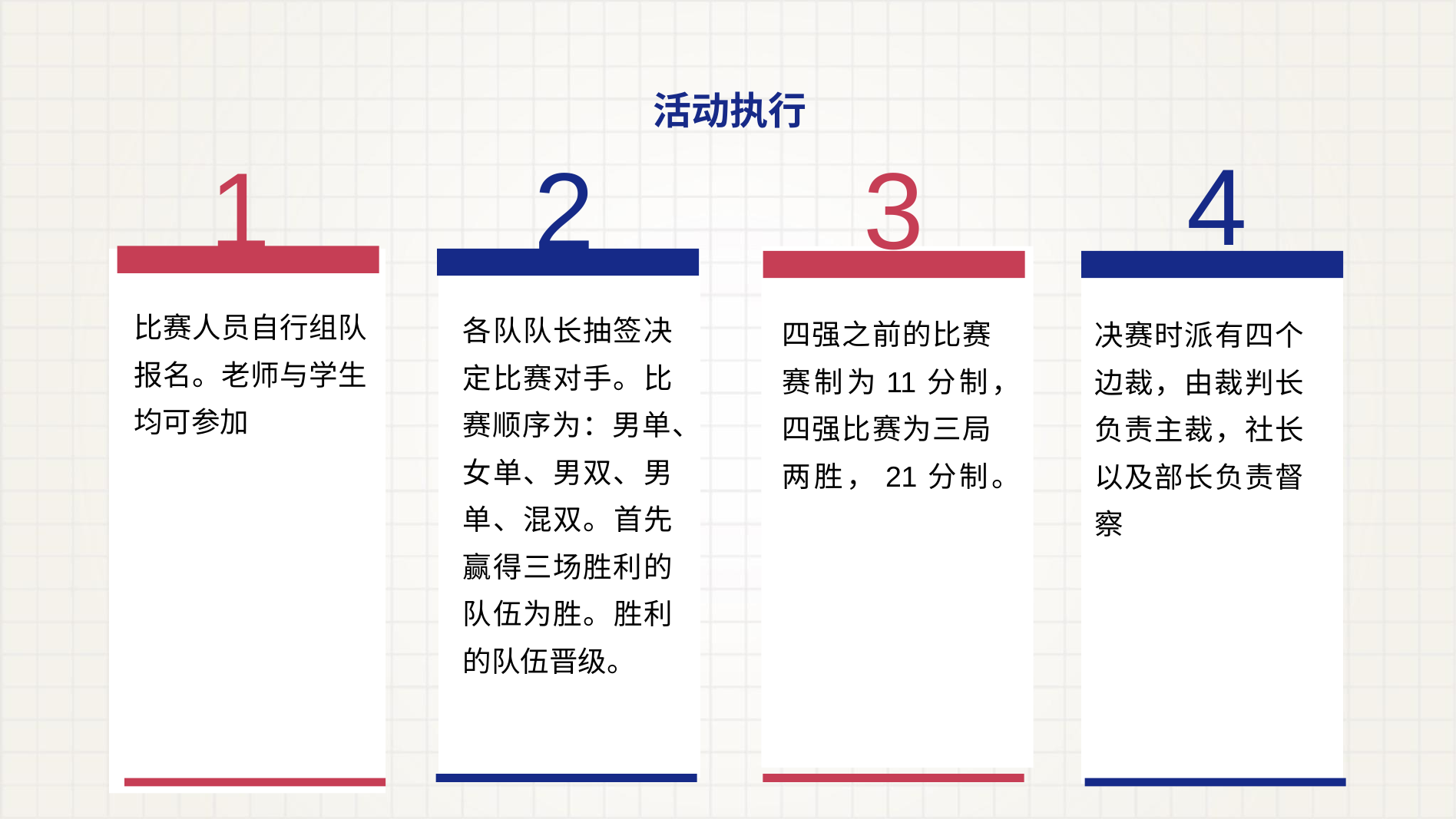

活动执行
4
1
2
3

比赛人员自行组队报名。老师与学生均可参加
各队队长抽签决定比赛对手。比赛顺序为：男单、女单、男双、男单、混双。首先赢得三场胜利的队伍为胜。胜利的队伍晋级。
四强之前的比赛赛制为11分制，四强比赛为三局两胜，21分制。
决赛时派有四个边裁，由裁判长负责主裁，社长以及部长负责督察